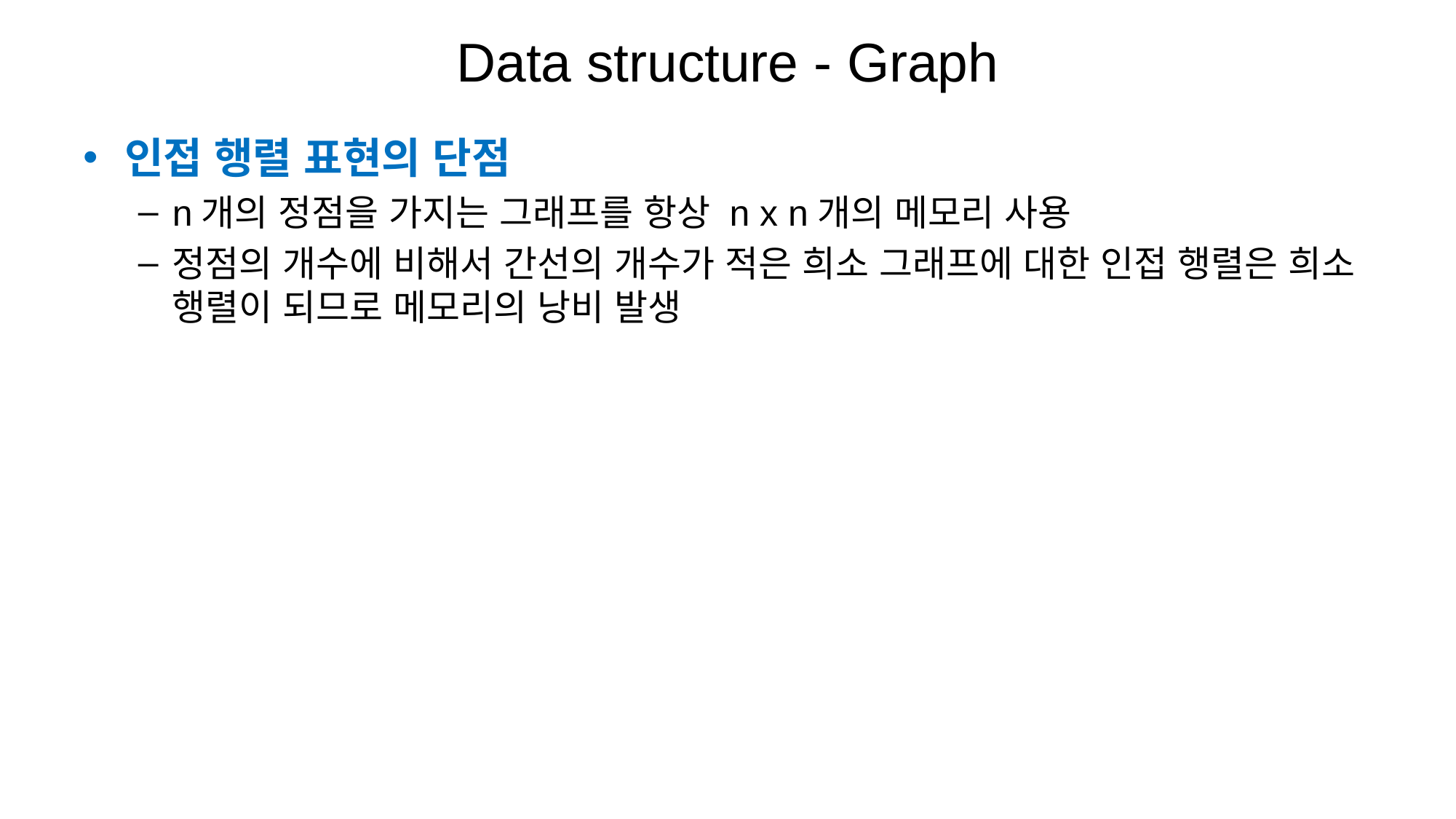

# Data structure - Graph
인접 행렬 표현의 단점
n개의 정점을 가지는 그래프를 항상 n x n개의 메모리 사용
정점의 개수에 비해서 간선의 개수가 적은 희소 그래프에 대한 인접 행렬은 희소 행렬이 되므로 메모리의 낭비 발생